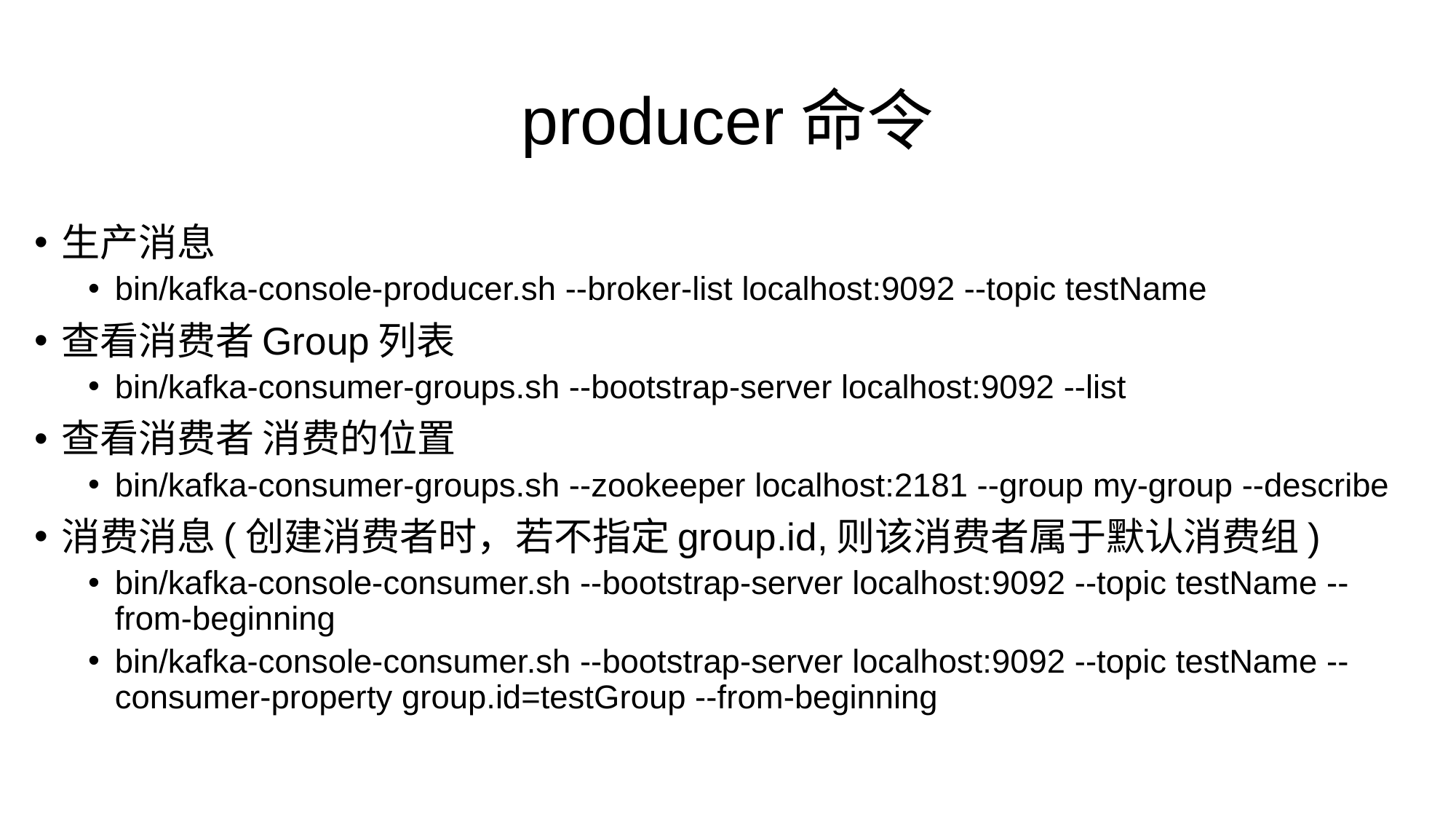

# producer命令
生产消息
bin/kafka-console-producer.sh --broker-list localhost:9092 --topic testName
查看消费者Group列表
bin/kafka-consumer-groups.sh --bootstrap-server localhost:9092 --list
查看消费者 消费的位置
bin/kafka-consumer-groups.sh --zookeeper localhost:2181 --group my-group --describe
消费消息(创建消费者时，若不指定group.id,则该消费者属于默认消费组)
bin/kafka-console-consumer.sh --bootstrap-server localhost:9092 --topic testName --from-beginning
bin/kafka-console-consumer.sh --bootstrap-server localhost:9092 --topic testName --consumer-property group.id=testGroup --from-beginning